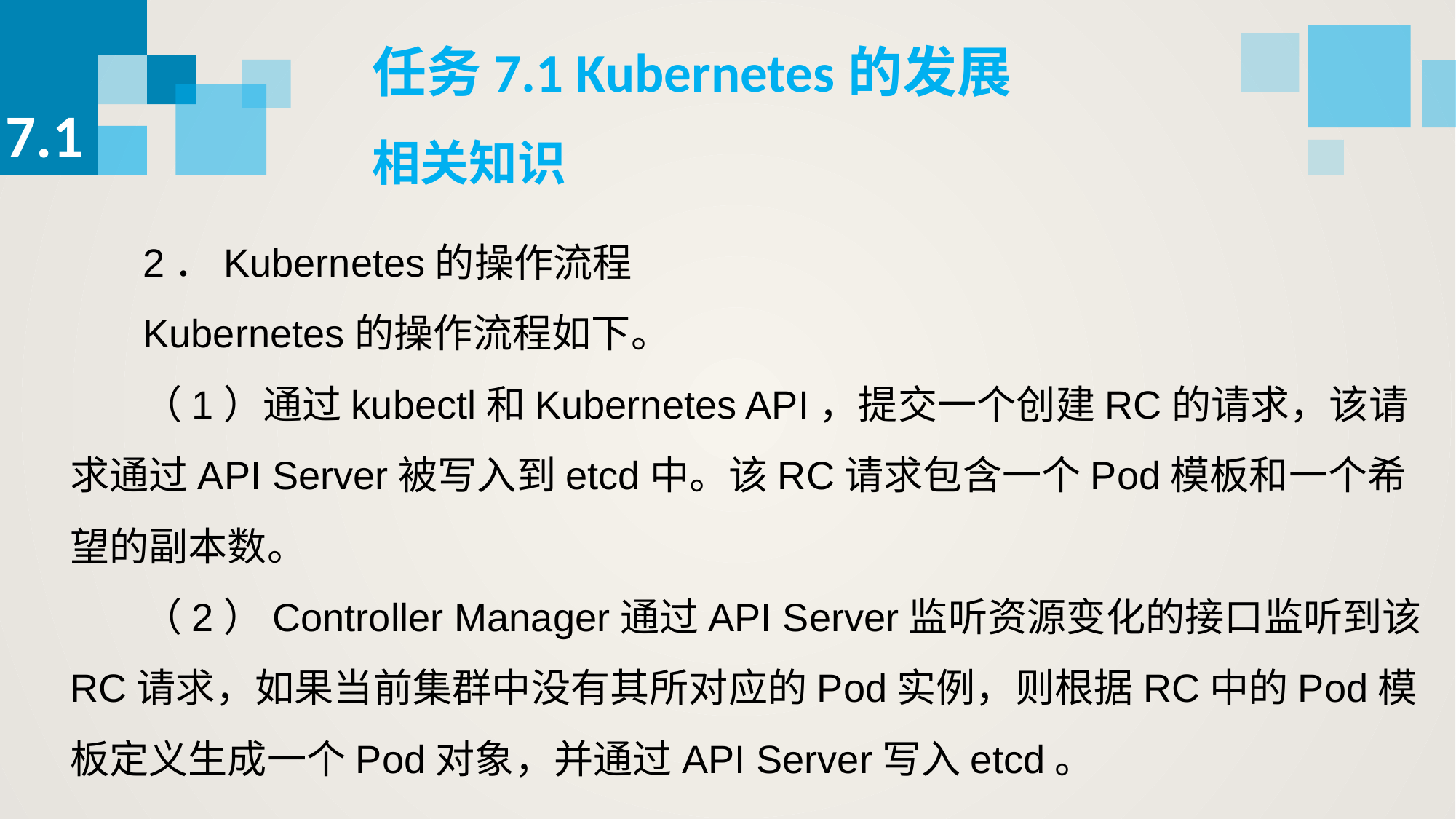

任务7.1 Kubernetes的发展
7.1
相关知识
2．Kubernetes的操作流程
Kubernetes的操作流程如下。
（1）通过kubectl和Kubernetes API，提交一个创建RC的请求，该请求通过API Server被写入到etcd中。该RC请求包含一个Pod模板和一个希望的副本数。
（2）Controller Manager通过API Server监听资源变化的接口监听到该RC请求，如果当前集群中没有其所对应的Pod实例，则根据RC中的Pod模板定义生成一个Pod对象，并通过API Server写入etcd。